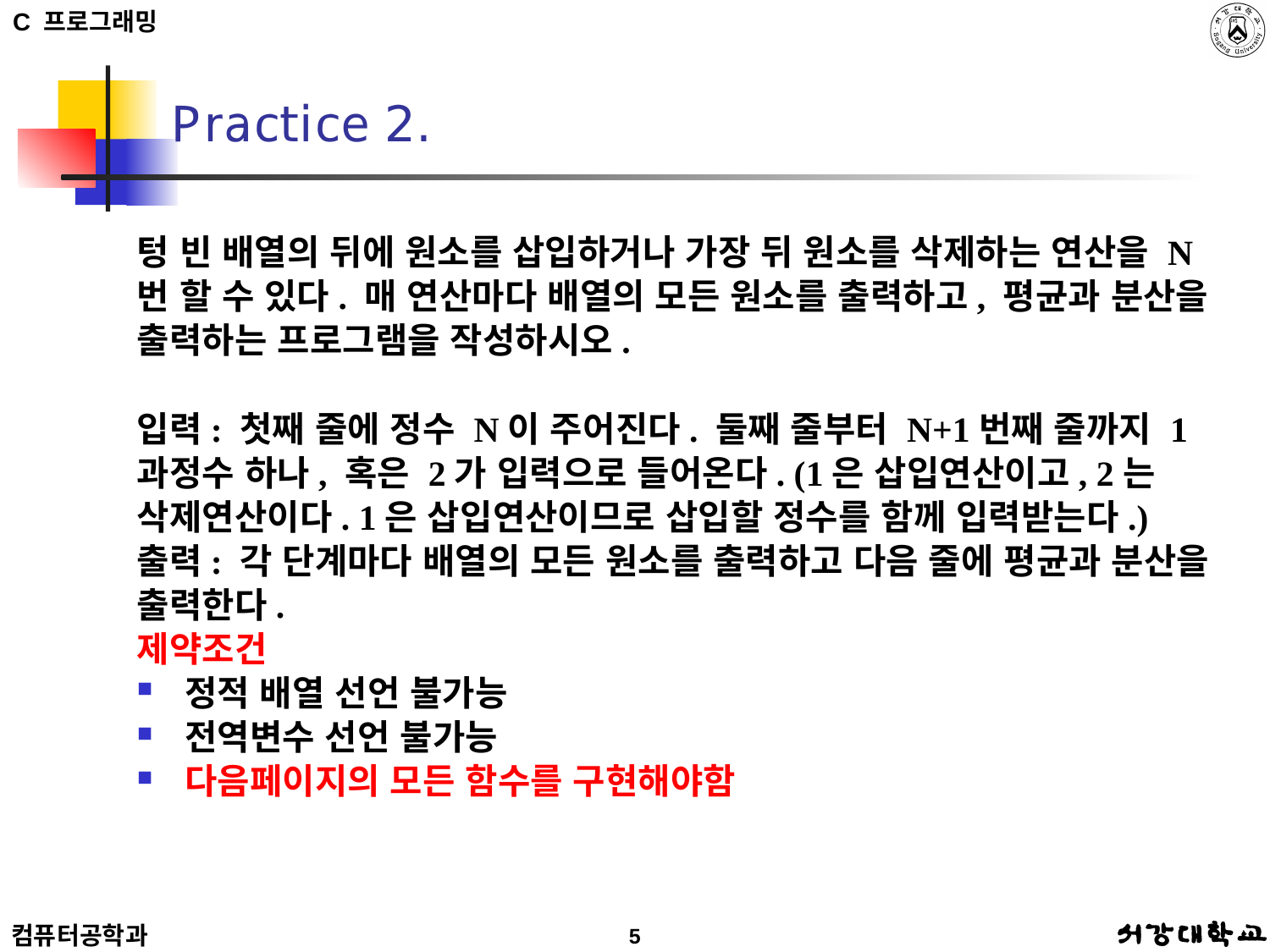

# Practice 2.
텅 빈 배열의 뒤에 원소를 삽입하거나 가장 뒤 원소를 삭제하는 연산을 N번 할 수 있다. 매 연산마다 배열의 모든 원소를 출력하고, 평균과 분산을 출력하는 프로그램을 작성하시오.

입력: 첫째 줄에 정수 N이 주어진다. 둘째 줄부터 N+1번째 줄까지 1과정수 하나, 혹은 2가 입력으로 들어온다. (1은 삽입연산이고, 2는 삭제연산이다. 1은 삽입연산이므로 삽입할 정수를 함께 입력받는다.)
출력: 각 단계마다 배열의 모든 원소를 출력하고 다음 줄에 평균과 분산을 출력한다.
제약조건
정적 배열 선언 불가능
전역변수 선언 불가능
다음페이지의 모든 함수를 구현해야함

5